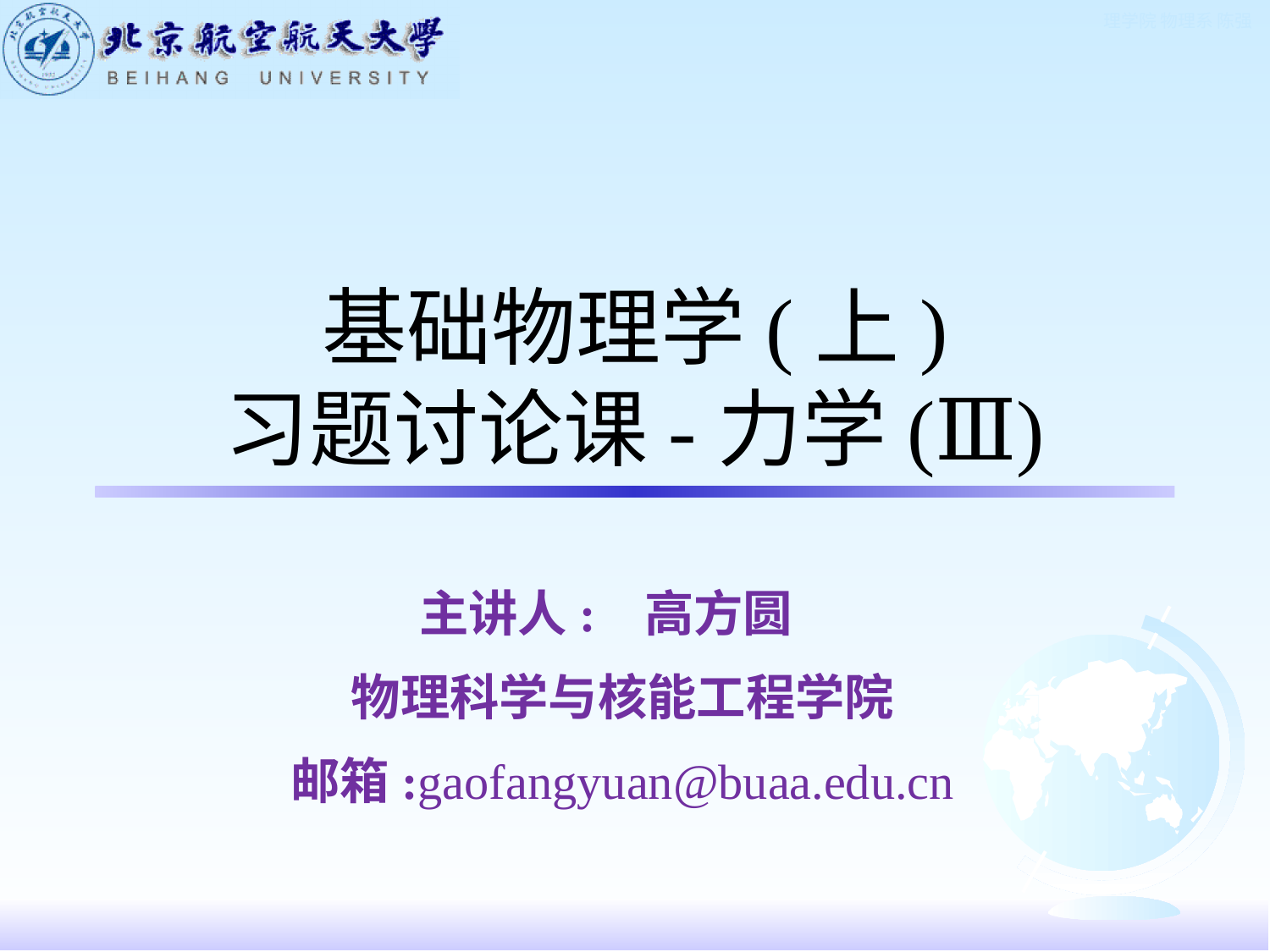

# 基础物理学(上) 习题讨论课-力学(Ⅲ)
主讲人:   高方圆
物理科学与核能工程学院
邮箱:gaofangyuan@buaa.edu.cn